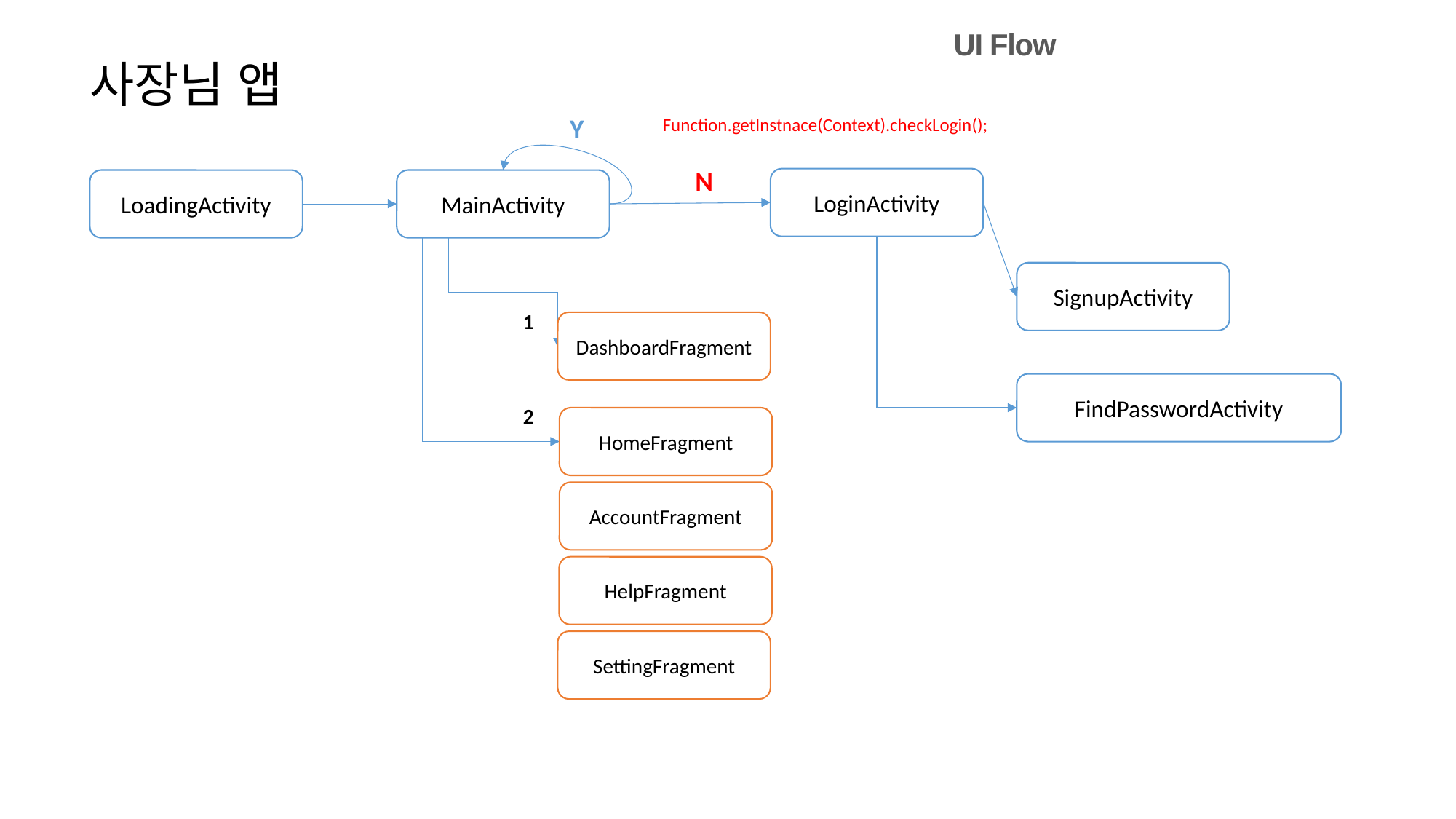

UI Flow
# 사장님 앱
Y
Function.getInstnace(Context).checkLogin();
N
LoginActivity
LoadingActivity
MainActivity
SignupActivity
1
DashboardFragment
FindPasswordActivity
2
HomeFragment
AccountFragment
HelpFragment
SettingFragment